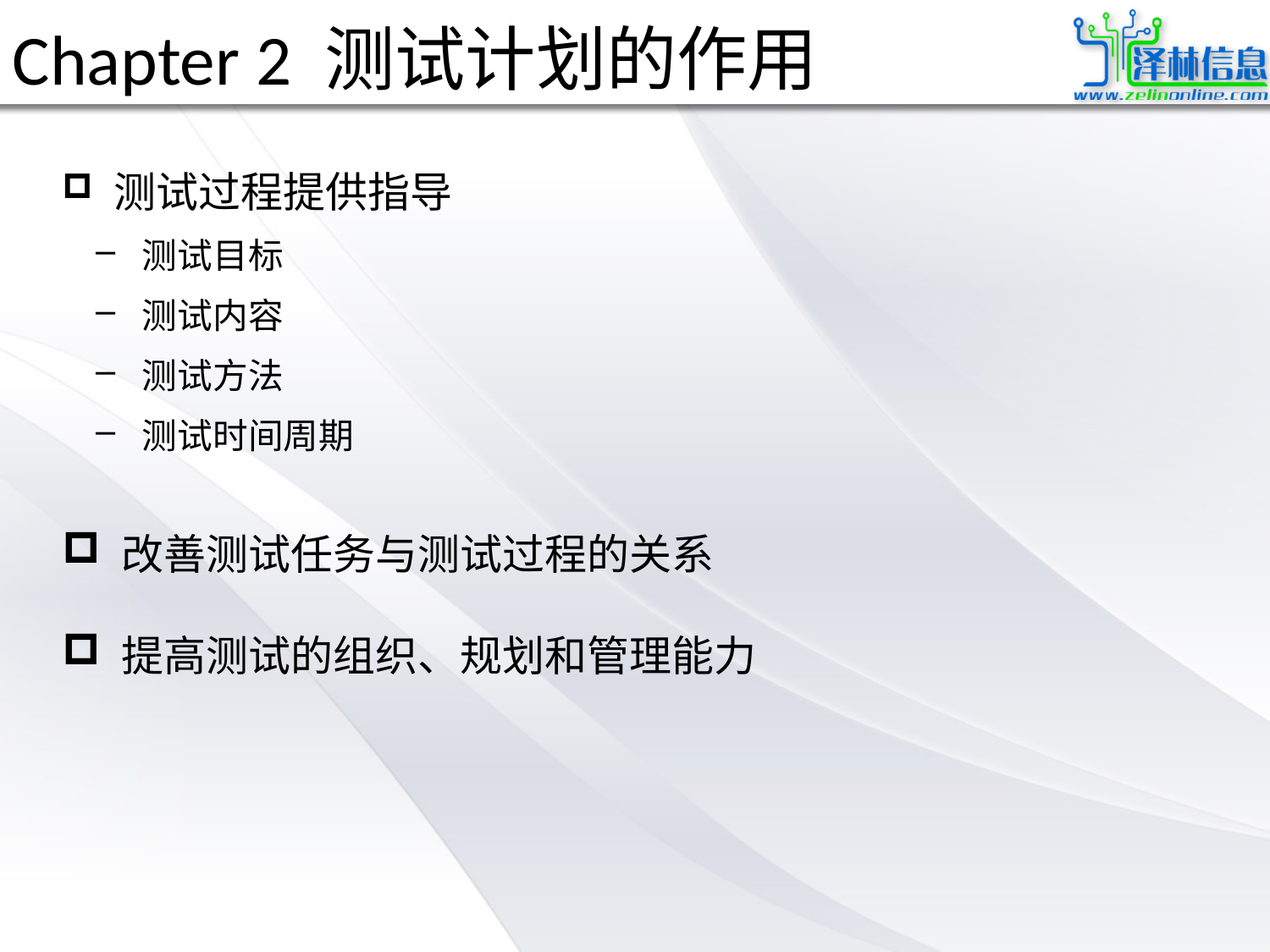

# Chapter 2 测试计划的作用
 测试过程提供指导
 测试目标
 测试内容
 测试方法
 测试时间周期

 改善测试任务与测试过程的关系

 提高测试的组织、规划和管理能力